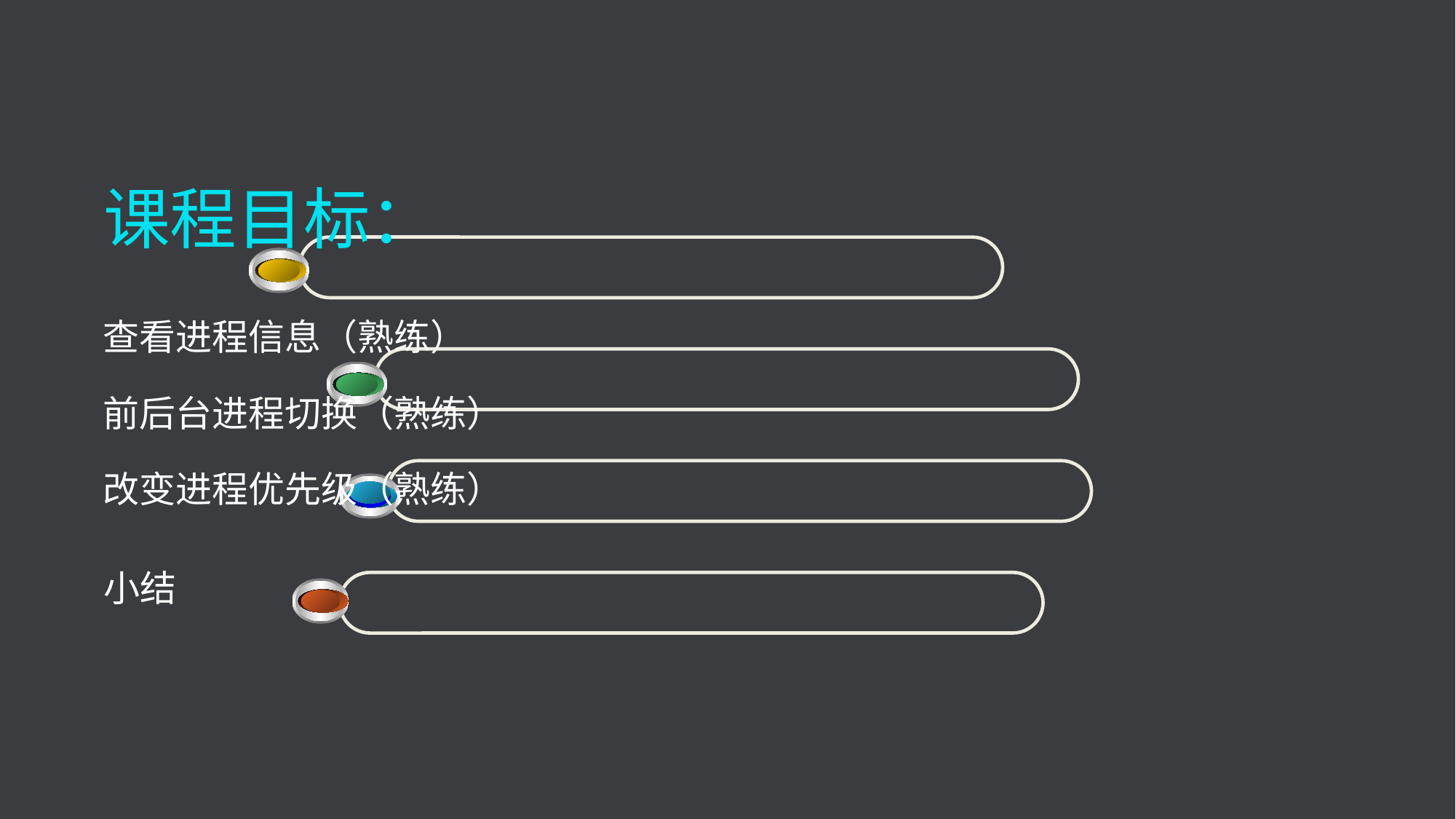

课程目标：
查看进程信息（熟练）
前后台进程切换（熟练）
改变进程优先级（熟练）

小结